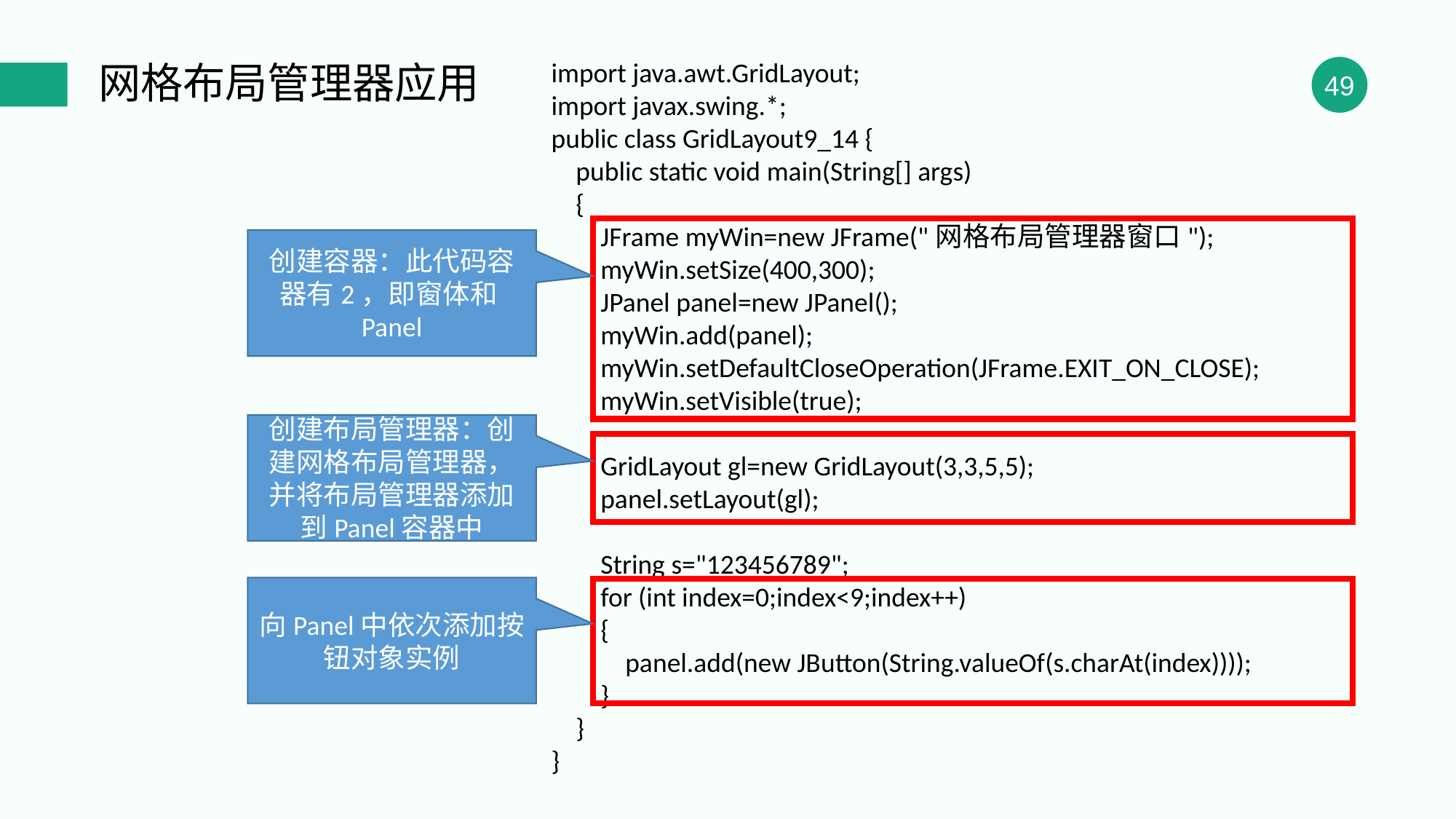

import java.awt.GridLayout;
import javax.swing.*;
public class GridLayout9_14 {
    public static void main(String[] args)
    {
        JFrame myWin=new JFrame("网格布局管理器窗口");
        myWin.setSize(400,300);
        JPanel panel=new JPanel();
        myWin.add(panel);
        myWin.setDefaultCloseOperation(JFrame.EXIT_ON_CLOSE);
        myWin.setVisible(true);

        GridLayout gl=new GridLayout(3,3,5,5);
        panel.setLayout(gl);

        String s="123456789";
        for (int index=0;index<9;index++)
        {
            panel.add(new JButton(String.valueOf(s.charAt(index))));
        }
    }
}
网格布局管理器应用

创建容器：此代码容器有2，即窗体和Panel
创建布局管理器：创建网格布局管理器，并将布局管理器添加到Panel容器中

向Panel中依次添加按钮对象实例